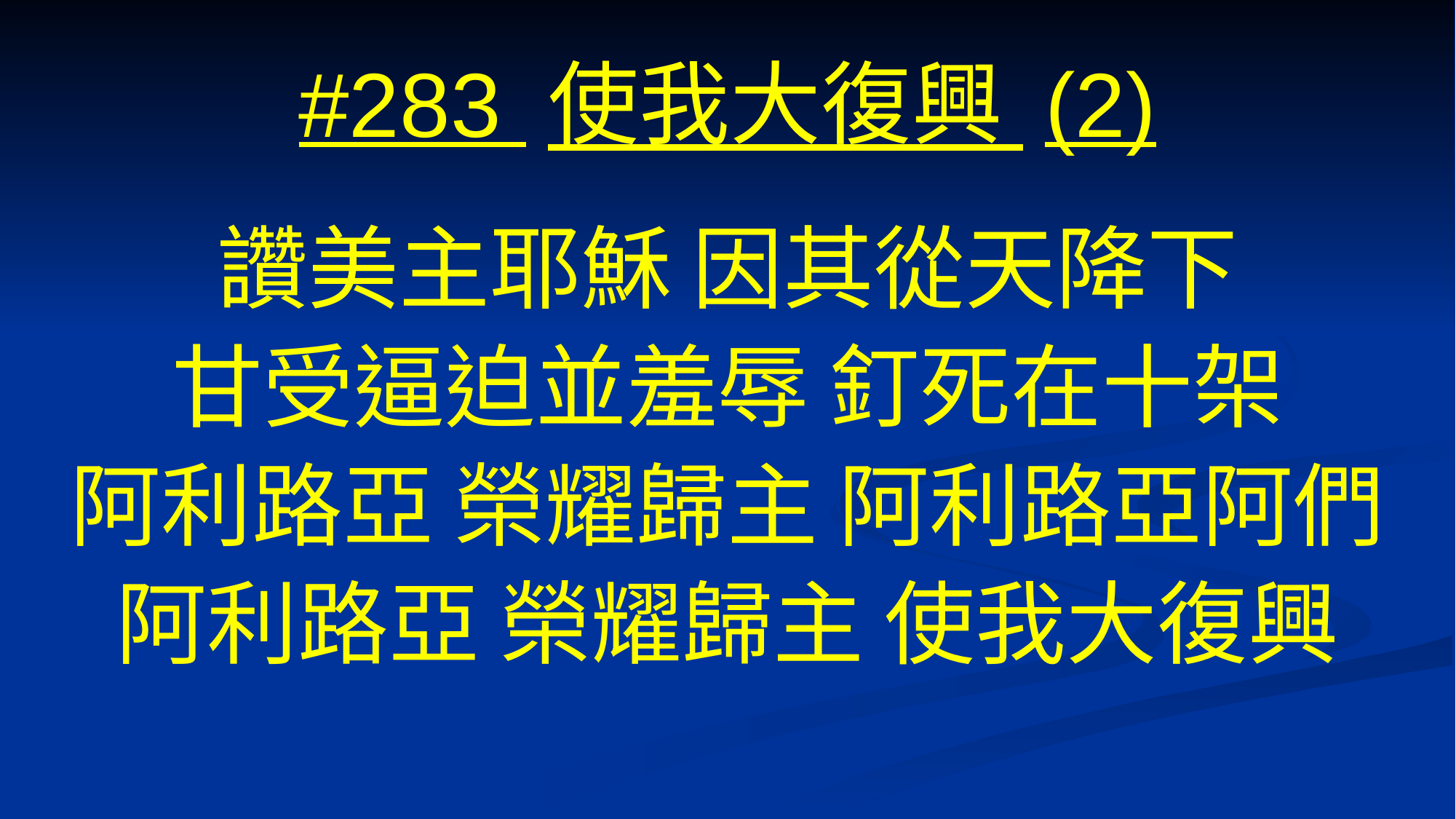

# #283 使我大復興 (2)
讚美主耶穌 因其從天降下
甘受逼迫並羞辱 釘死在十架
阿利路亞 榮耀歸主 阿利路亞阿們
阿利路亞 榮耀歸主 使我大復興